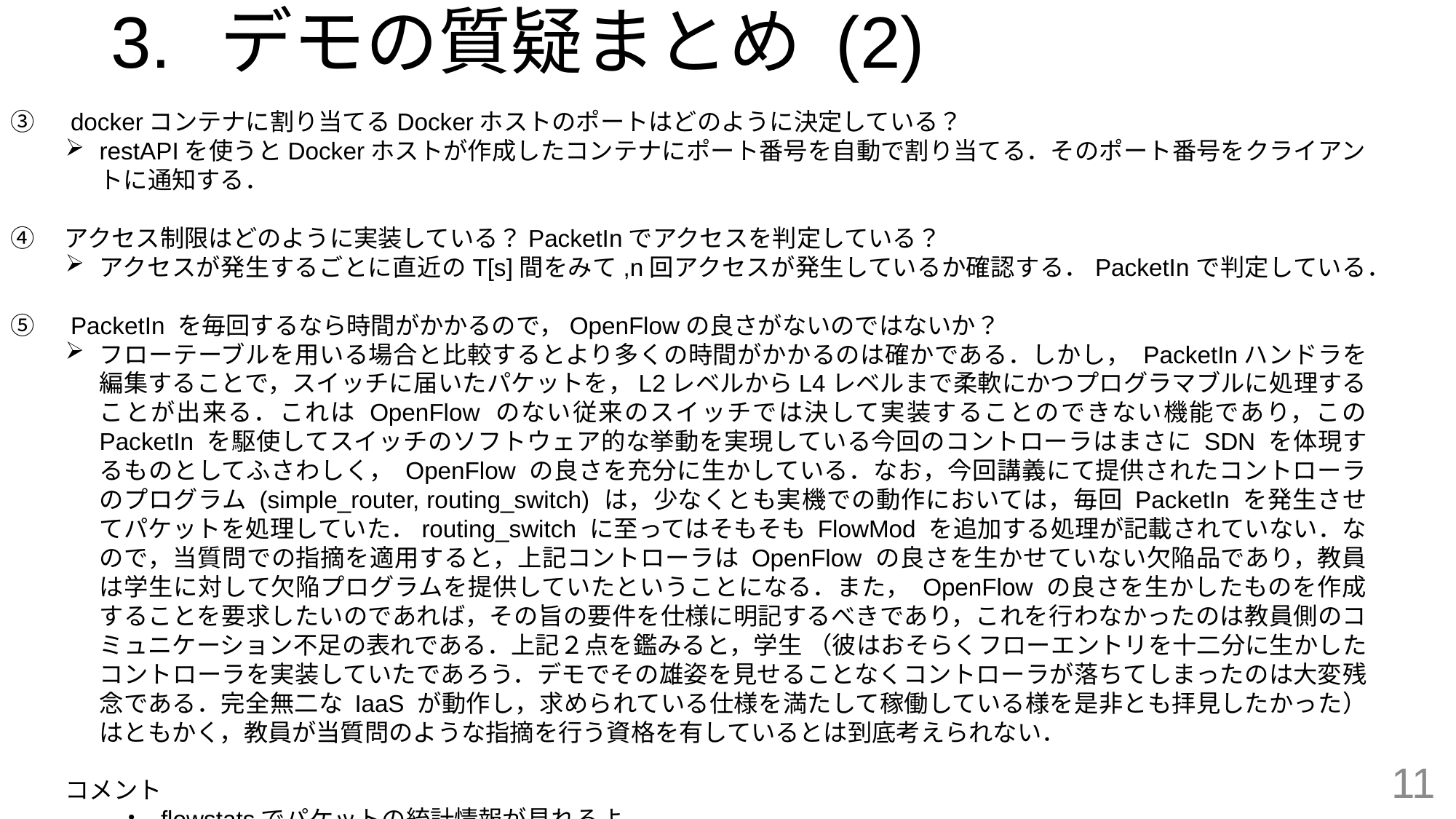

デモの質疑まとめ (2)
③　dockerコンテナに割り当てるDockerホストのポートはどのように決定している？
restAPIを使うとDockerホストが作成したコンテナにポート番号を自動で割り当てる．そのポート番号をクライアントに通知する．

④　アクセス制限はどのように実装している？PacketInでアクセスを判定している？
アクセスが発生するごとに直近のT[s]間をみて,n回アクセスが発生しているか確認する．PacketInで判定している．

⑤　PacketIn を毎回するなら時間がかかるので，OpenFlowの良さがないのではないか？
フローテーブルを用いる場合と比較するとより多くの時間がかかるのは確かである．しかし， PacketInハンドラを編集することで，スイッチに届いたパケットを，L2レベルからL4レベルまで柔軟にかつプログラマブルに処理することが出来る．これは OpenFlow のない従来のスイッチでは決して実装することのできない機能であり，この PacketIn を駆使してスイッチのソフトウェア的な挙動を実現している今回のコントローラはまさに SDN を体現するものとしてふさわしく， OpenFlow の良さを充分に生かしている．なお，今回講義にて提供されたコントローラのプログラム (simple_router, routing_switch) は，少なくとも実機での動作においては，毎回 PacketIn を発生させてパケットを処理していた．routing_switch に至ってはそもそも FlowMod を追加する処理が記載されていない．なので，当質問での指摘を適用すると，上記コントローラは OpenFlow の良さを生かせていない欠陥品であり，教員は学生に対して欠陥プログラムを提供していたということになる．また， OpenFlow の良さを生かしたものを作成することを要求したいのであれば，その旨の要件を仕様に明記するべきであり，これを行わなかったのは教員側のコミュニケーション不足の表れである．上記２点を鑑みると，学生 （彼はおそらくフローエントリを十二分に生かしたコントローラを実装していたであろう．デモでその雄姿を見せることなくコントローラが落ちてしまったのは大変残念である．完全無二な IaaS が動作し，求められている仕様を満たして稼働している様を是非とも拝見したかった） はともかく，教員が当質問のような指摘を行う資格を有しているとは到底考えられない．

コメント
flowstatsでパケットの統計情報が見れるよ．
11